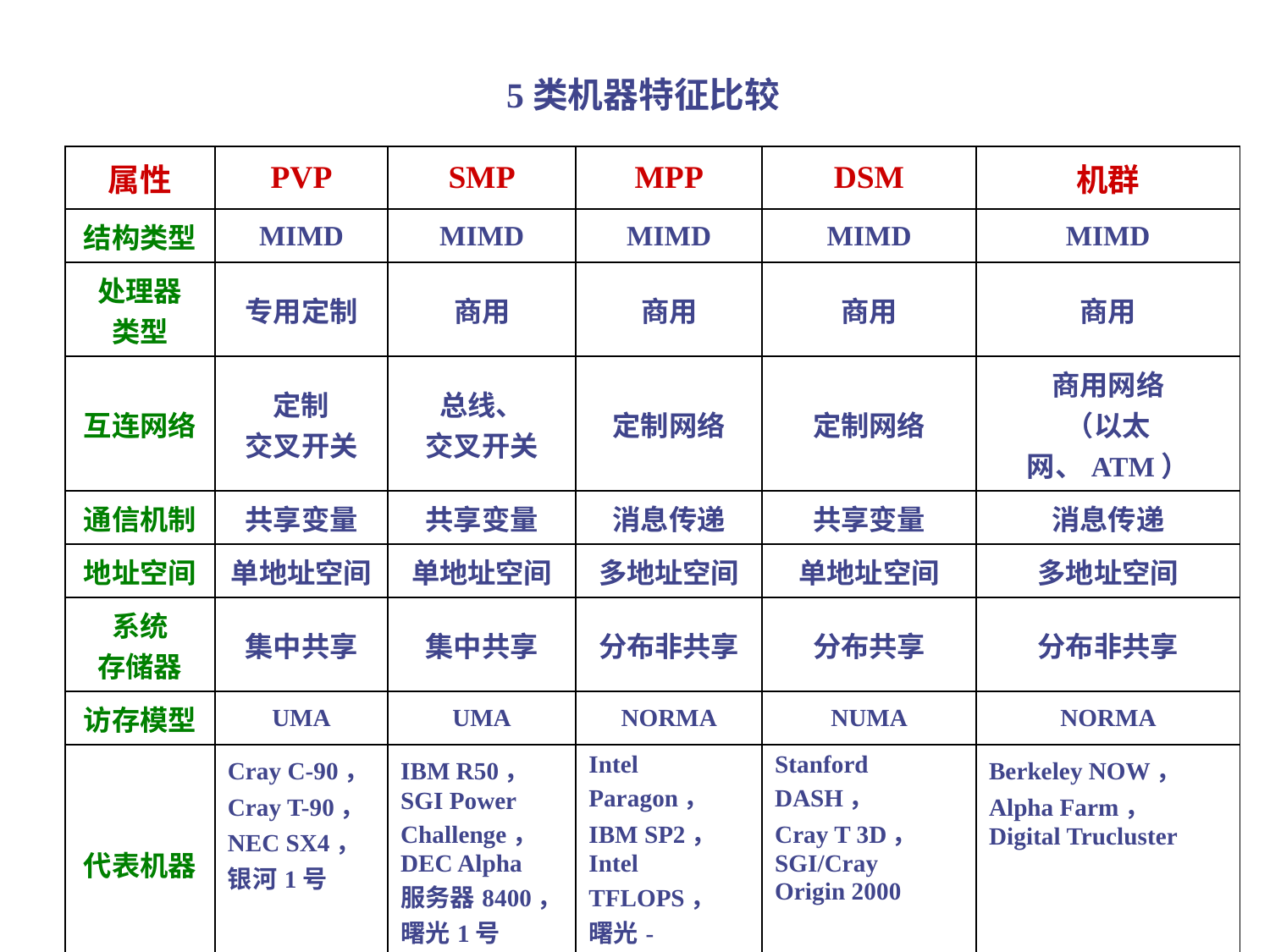

#
 5类机器特征比较
| 属性 | PVP | SMP | MPP | DSM | 机群 |
| --- | --- | --- | --- | --- | --- |
| 结构类型 | MIMD | MIMD | MIMD | MIMD | MIMD |
| 处理器 类型 | 专用定制 | 商用 | 商用 | 商用 | 商用 |
| 互连网络 | 定制 交叉开关 | 总线、 交叉开关 | 定制网络 | 定制网络 | 商用网络 （以太网、ATM） |
| 通信机制 | 共享变量 | 共享变量 | 消息传递 | 共享变量 | 消息传递 |
| 地址空间 | 单地址空间 | 单地址空间 | 多地址空间 | 单地址空间 | 多地址空间 |
| 系统 存储器 | 集中共享 | 集中共享 | 分布非共享 | 分布共享 | 分布非共享 |
| 访存模型 | UMA | UMA | NORMA | NUMA | NORMA |
| 代表机器 | Cray C-90， Cray T-90， NEC SX4， 银河1号 | IBM R50， SGI Power Challenge， DEC Alpha 服务器8400， 曙光1号 | Intel Paragon， IBM SP2， Intel TFLOPS， 曙光-1000/2000 | Stanford DASH， Cray T 3D， SGI/Cray Origin 2000 | Berkeley NOW， Alpha Farm， Digital Trucluster |